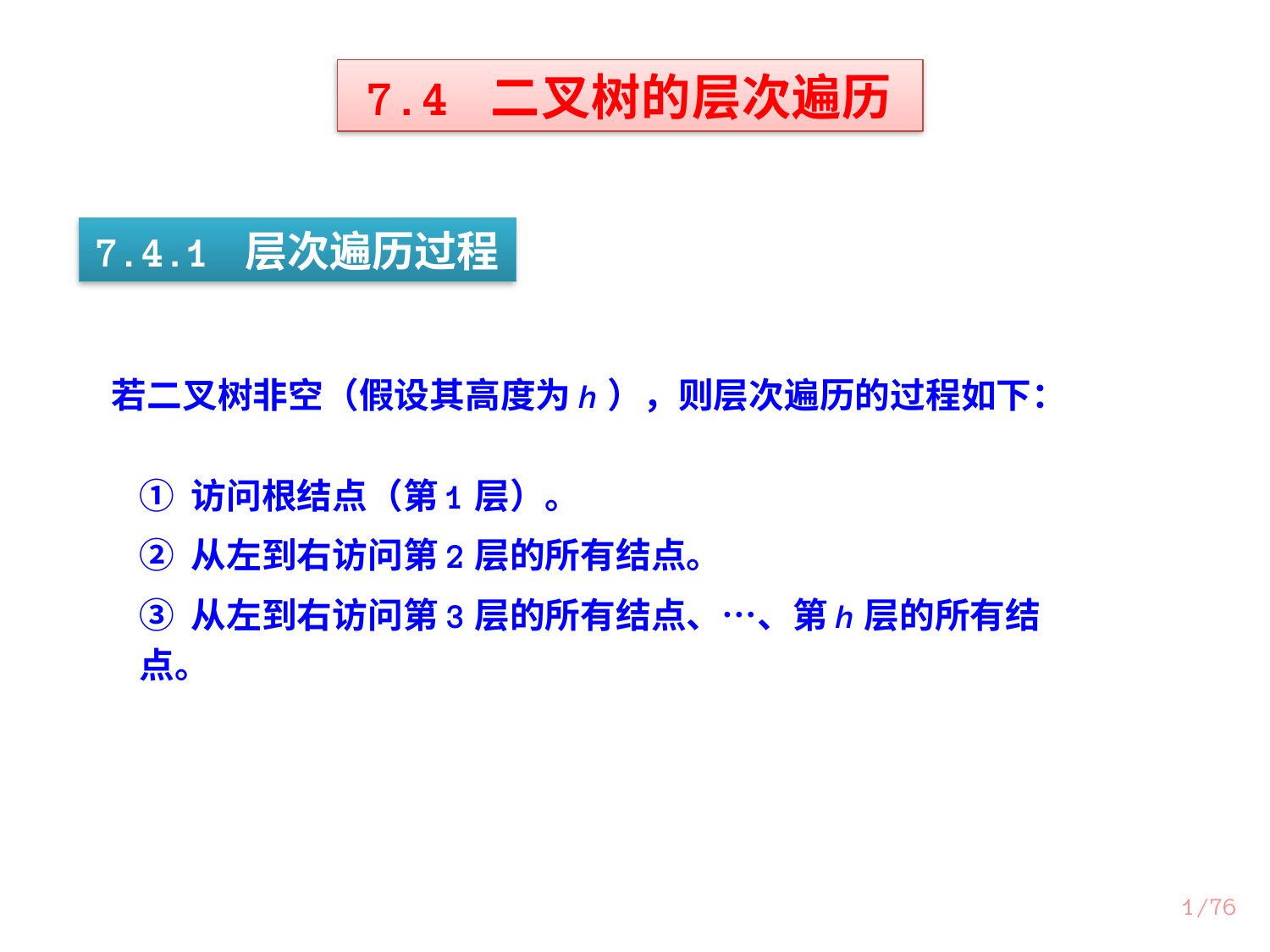

7.4 二叉树的层次遍历
7.4.1 层次遍历过程
若二叉树非空（假设其高度为h），则层次遍历的过程如下：
① 访问根结点（第1层）。
② 从左到右访问第2层的所有结点。
③ 从左到右访问第3层的所有结点、…、第h层的所有结点。
1/76